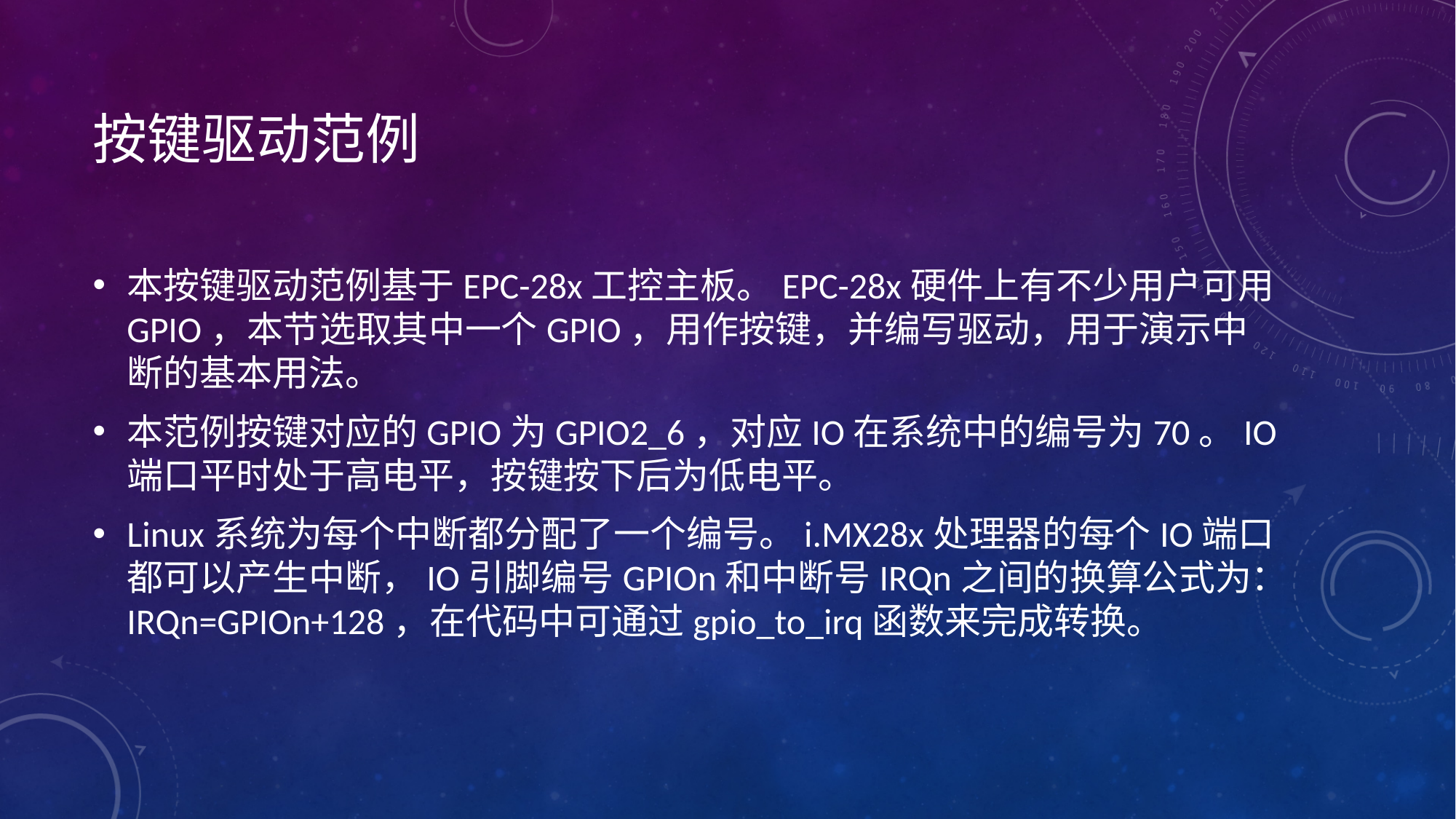

# 按键驱动范例
本按键驱动范例基于EPC-28x工控主板。EPC-28x硬件上有不少用户可用GPIO，本节选取其中一个GPIO，用作按键，并编写驱动，用于演示中断的基本用法。
本范例按键对应的GPIO为GPIO2_6，对应IO在系统中的编号为70。IO端口平时处于高电平，按键按下后为低电平。
Linux系统为每个中断都分配了一个编号。i.MX28x处理器的每个IO端口都可以产生中断，IO引脚编号GPIOn和中断号IRQn之间的换算公式为：IRQn=GPIOn+128，在代码中可通过gpio_to_irq函数来完成转换。